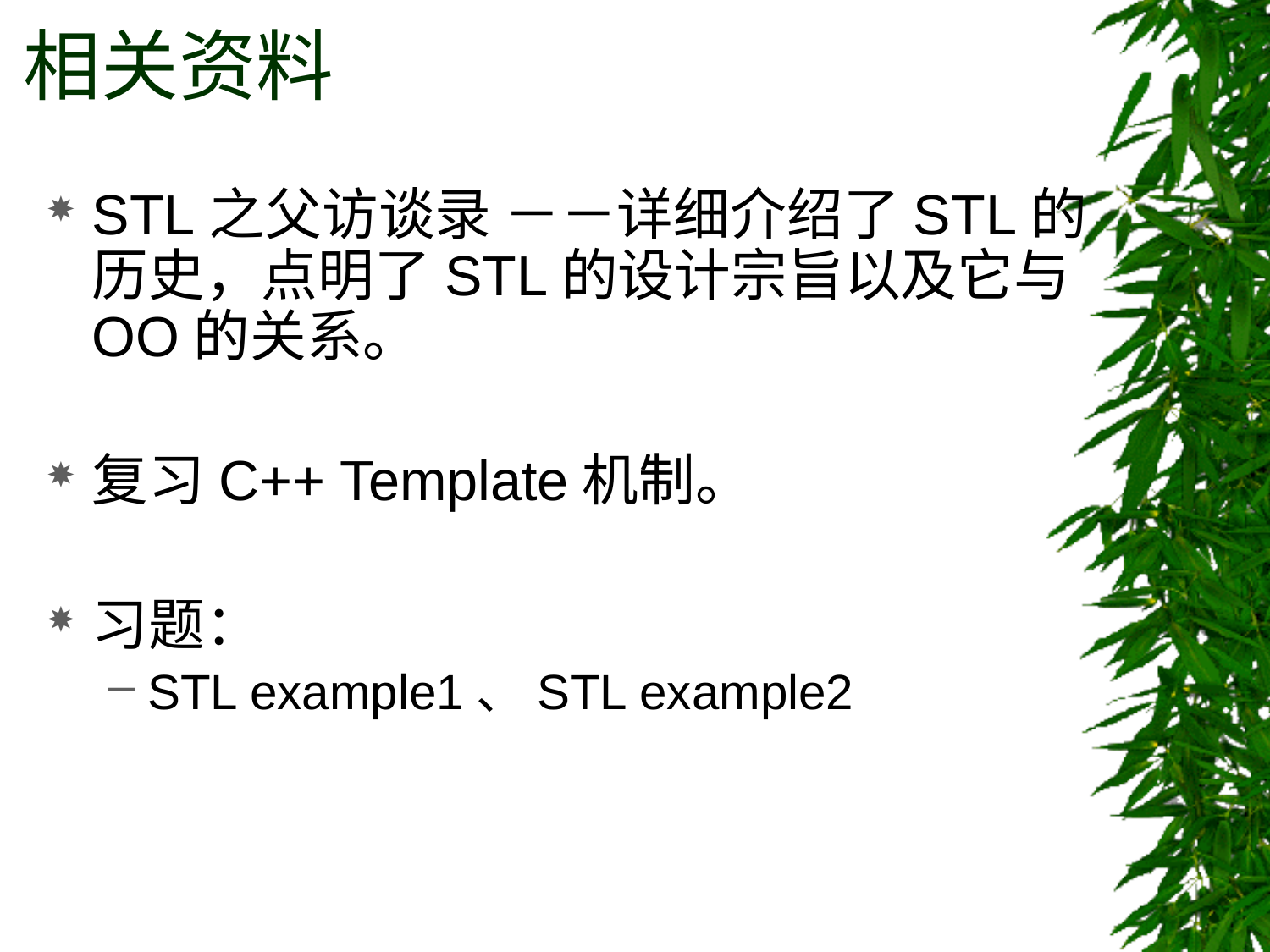

# 相关资料
STL之父访谈录 －－详细介绍了STL的历史，点明了STL的设计宗旨以及它与OO的关系。

复习C++ Template机制。

习题：
STL example1、STL example2